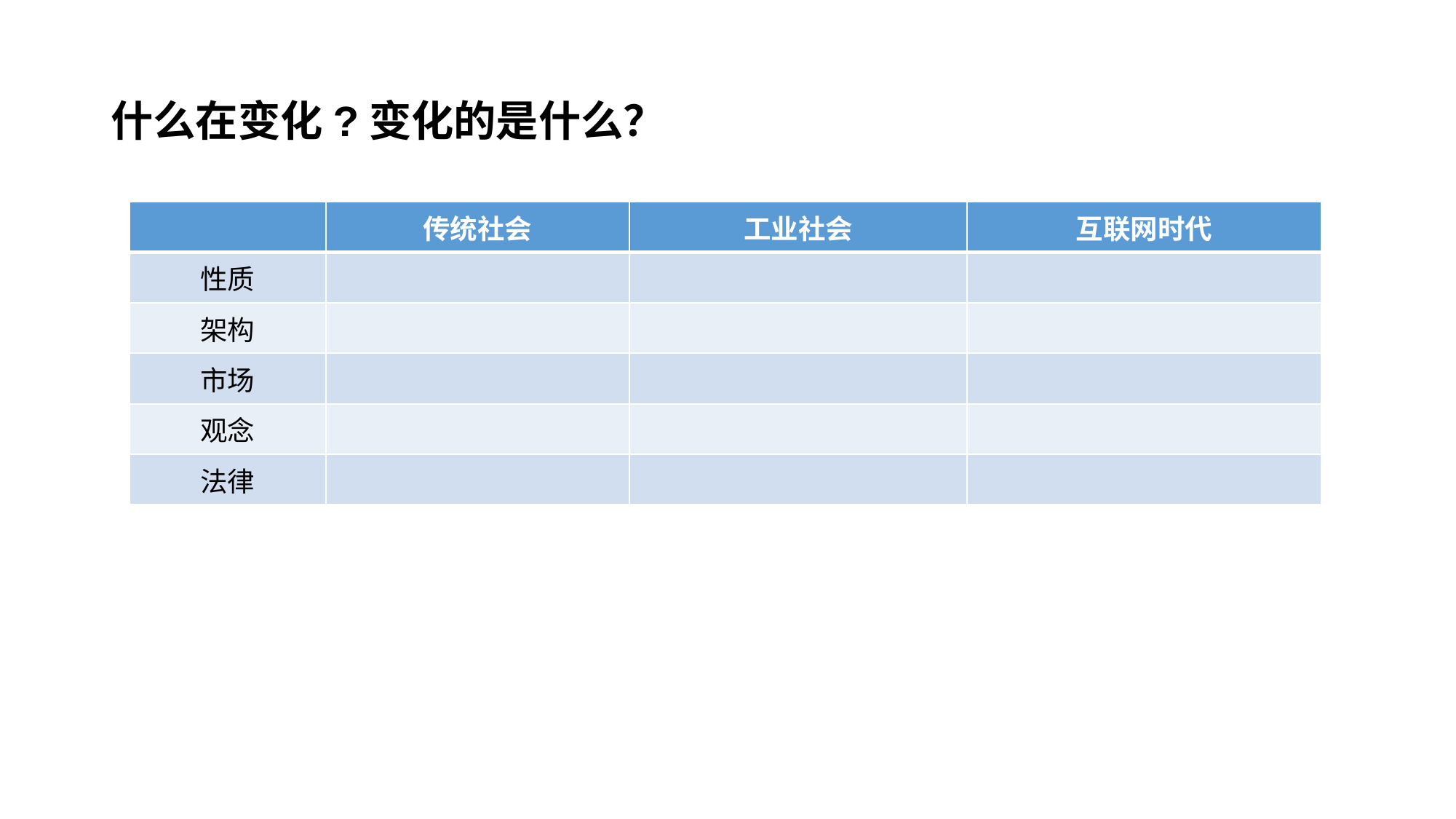

# 什么在变化?变化的是什么？
|  | 传统社会 | 工业社会 | 互联网时代 |
| --- | --- | --- | --- |
| 性质 |  |  |  |
| 架构 |  |  |  |
| 市场 |  |  |  |
| 观念 |  |  |  |
| 法律 |  |  |  |